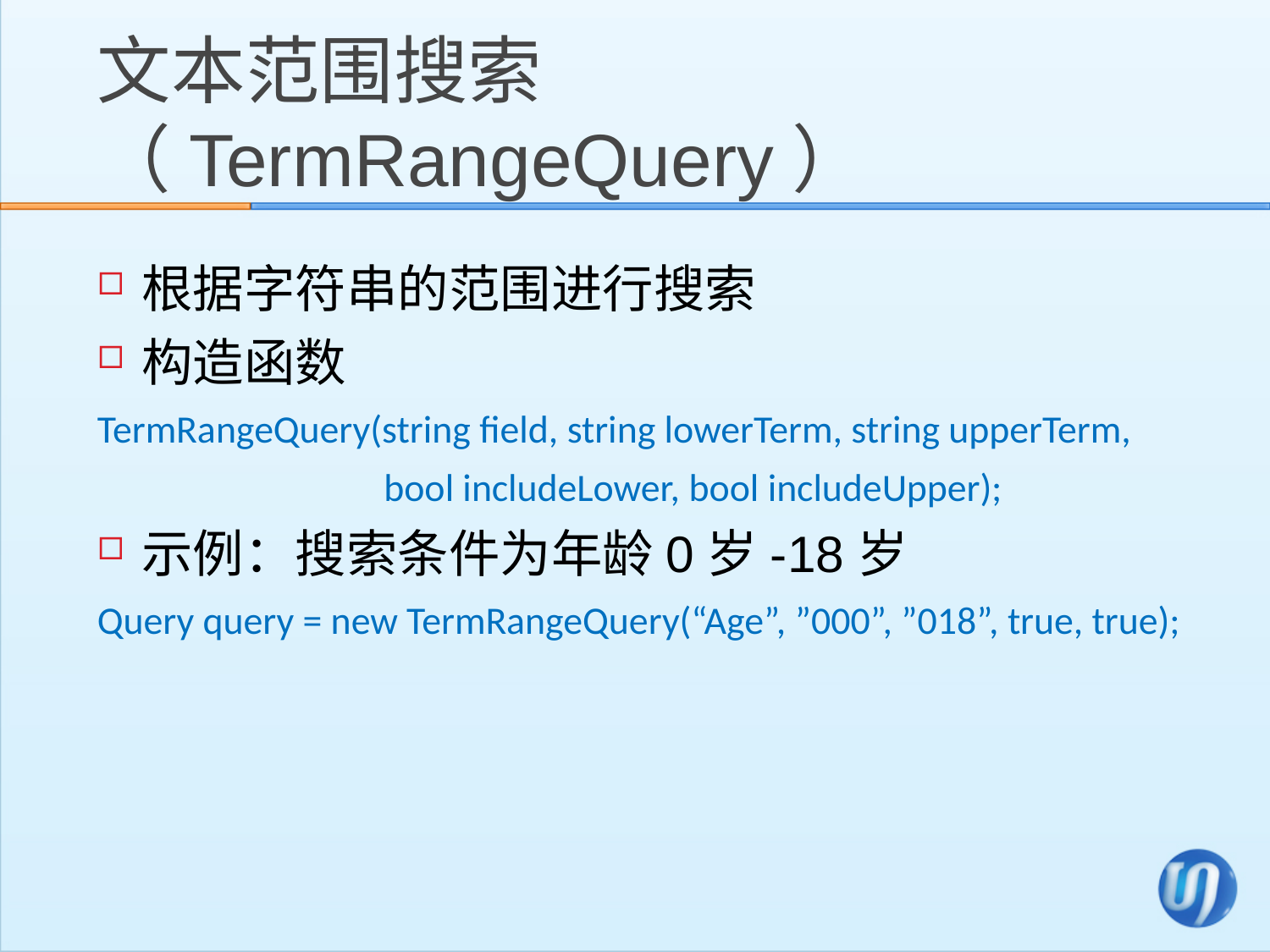

# 文本范围搜索（TermRangeQuery）
根据字符串的范围进行搜索
构造函数
TermRangeQuery(string field, string lowerTerm, string upperTerm,
                                 bool includeLower, bool includeUpper);
示例：搜索条件为年龄0岁-18岁
Query query = new TermRangeQuery(“Age”, ”000”, ”018”, true, true);